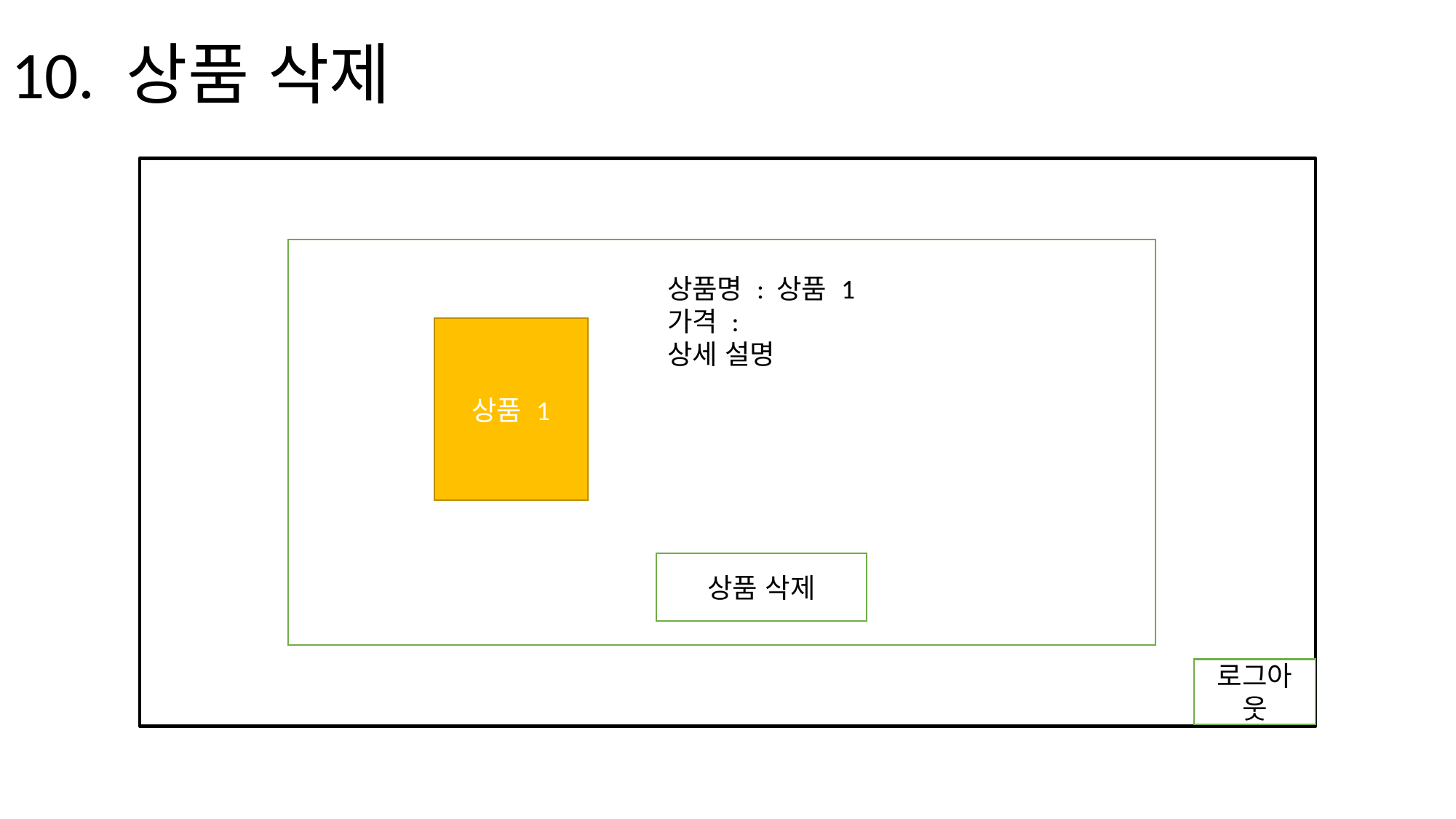

# 10. 상품 삭제

상품명 : 상품 1
가격 :
상세 설명

상품 1
상품 삭제
로그아웃